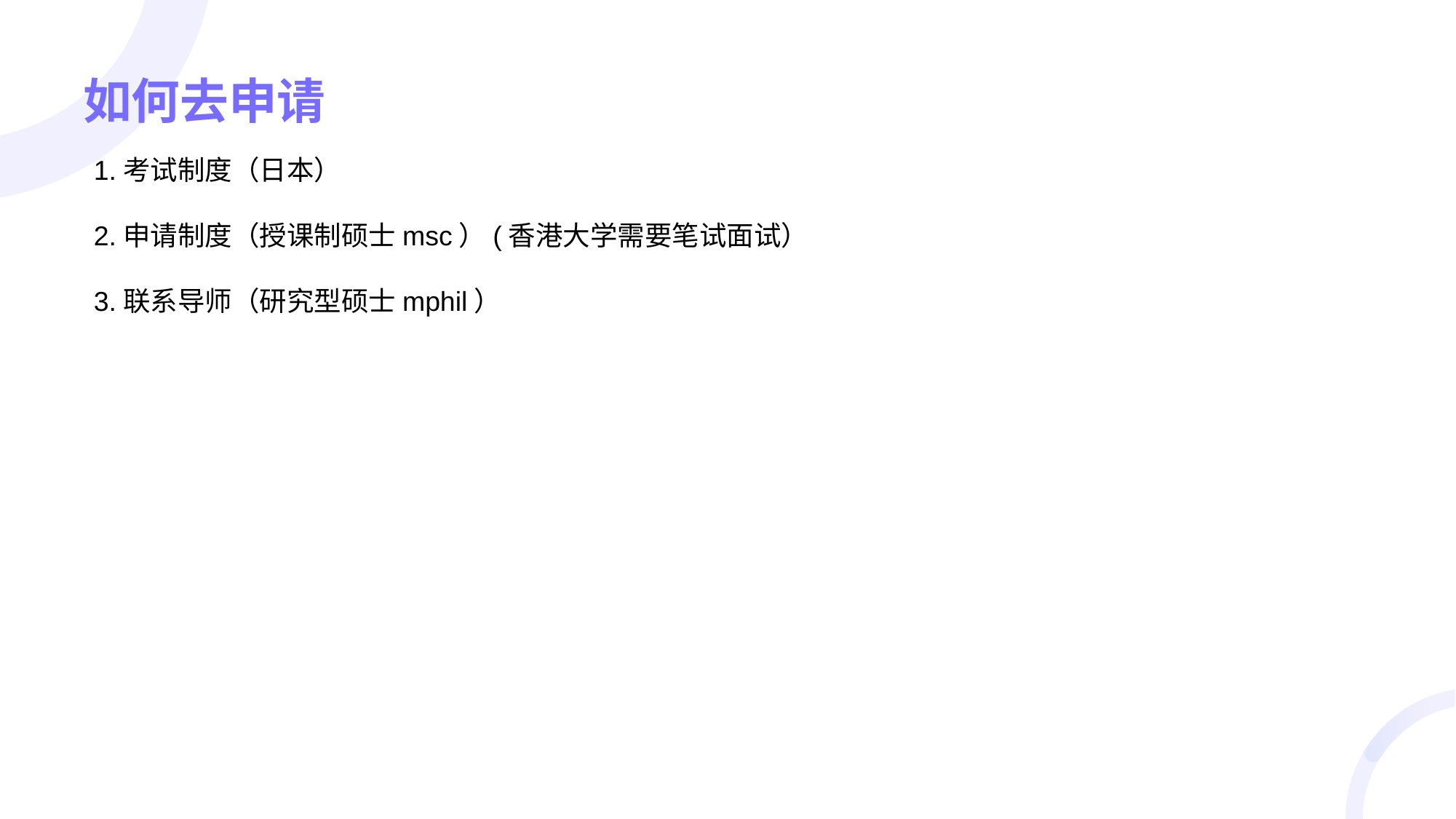

# 如何去申请
1.考试制度（日本）

2.申请制度（授课制硕士msc）(香港大学需要笔试面试）

3.联系导师（研究型硕士mphil）